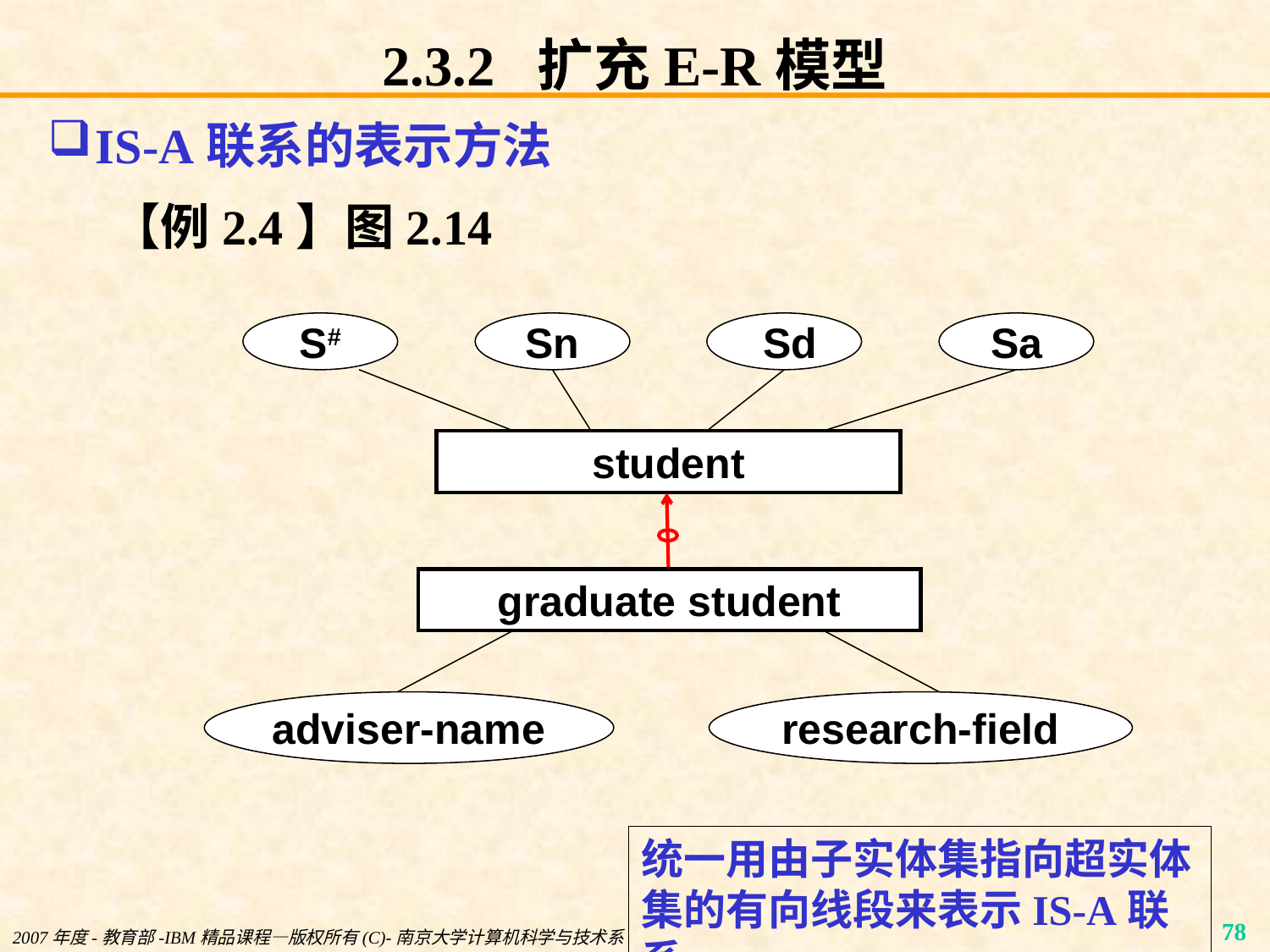

# 2.3.2  扩充E-R模型
IS-A联系的表示方法
【例2.4】图2.14
S#
Sn
 Sd
Sa

student

graduate student

adviser-name
research-field
统一用由子实体集指向超实体集的有向线段来表示IS-A联系
78
2007年度-教育部-IBM精品课程—版权所有(C)-南京大学计算机科学与技术系